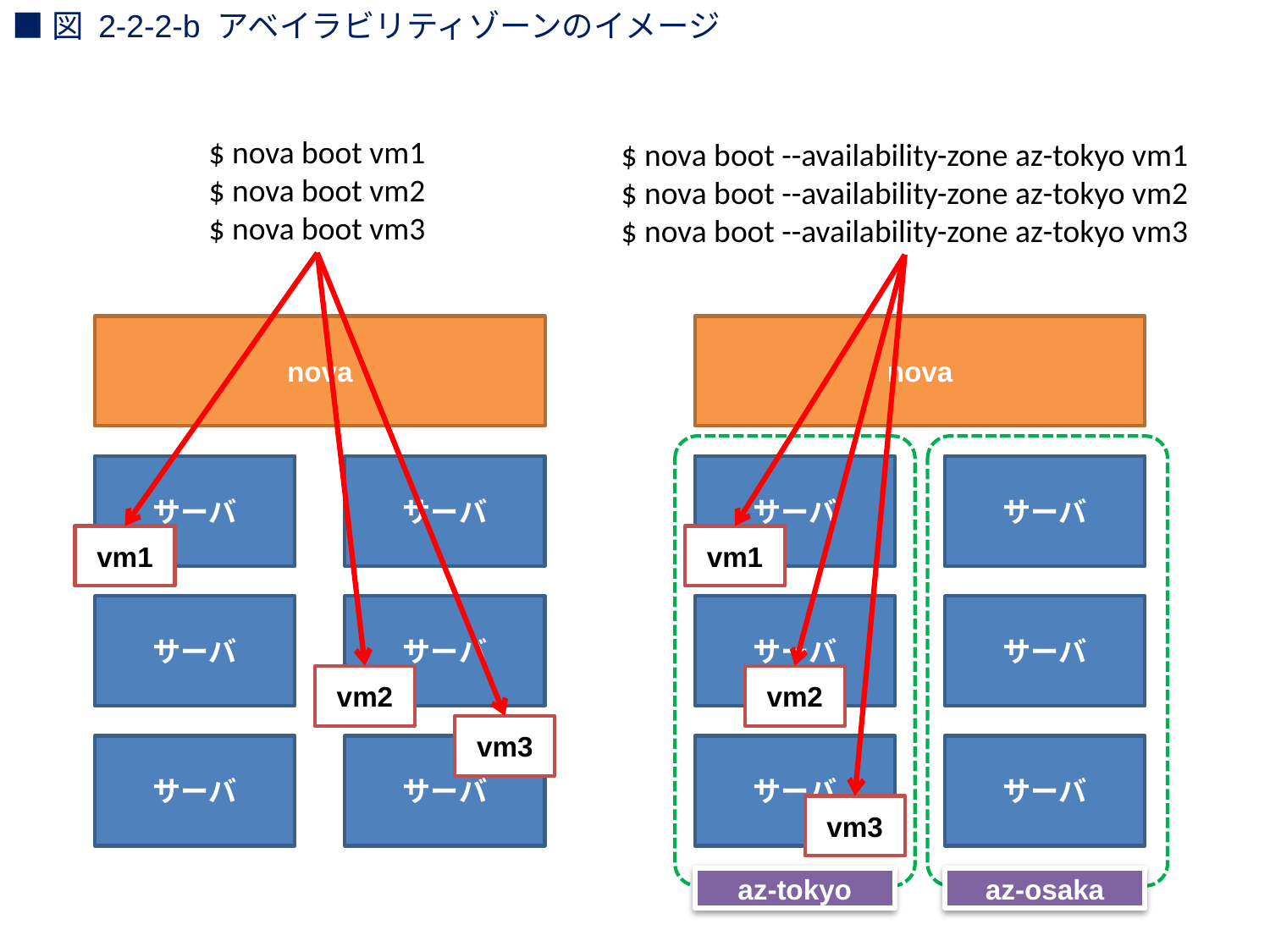

■図 2-2-2-b アベイラビリティゾーンのイメージ
$ nova boot vm1
$ nova boot vm2
$ nova boot vm3
$ nova boot --availability-zone az-tokyo vm1
$ nova boot --availability-zone az-tokyo vm2
$ nova boot --availability-zone az-tokyo vm3
nova
nova

サーバ
サーバ
サーバ
サーバ
vm1
vm1
サーバ
サーバ
サーバ
サーバ
vm2
vm2
vm3
サーバ
サーバ
サーバ
サーバ
vm3
az-tokyo
az-osaka